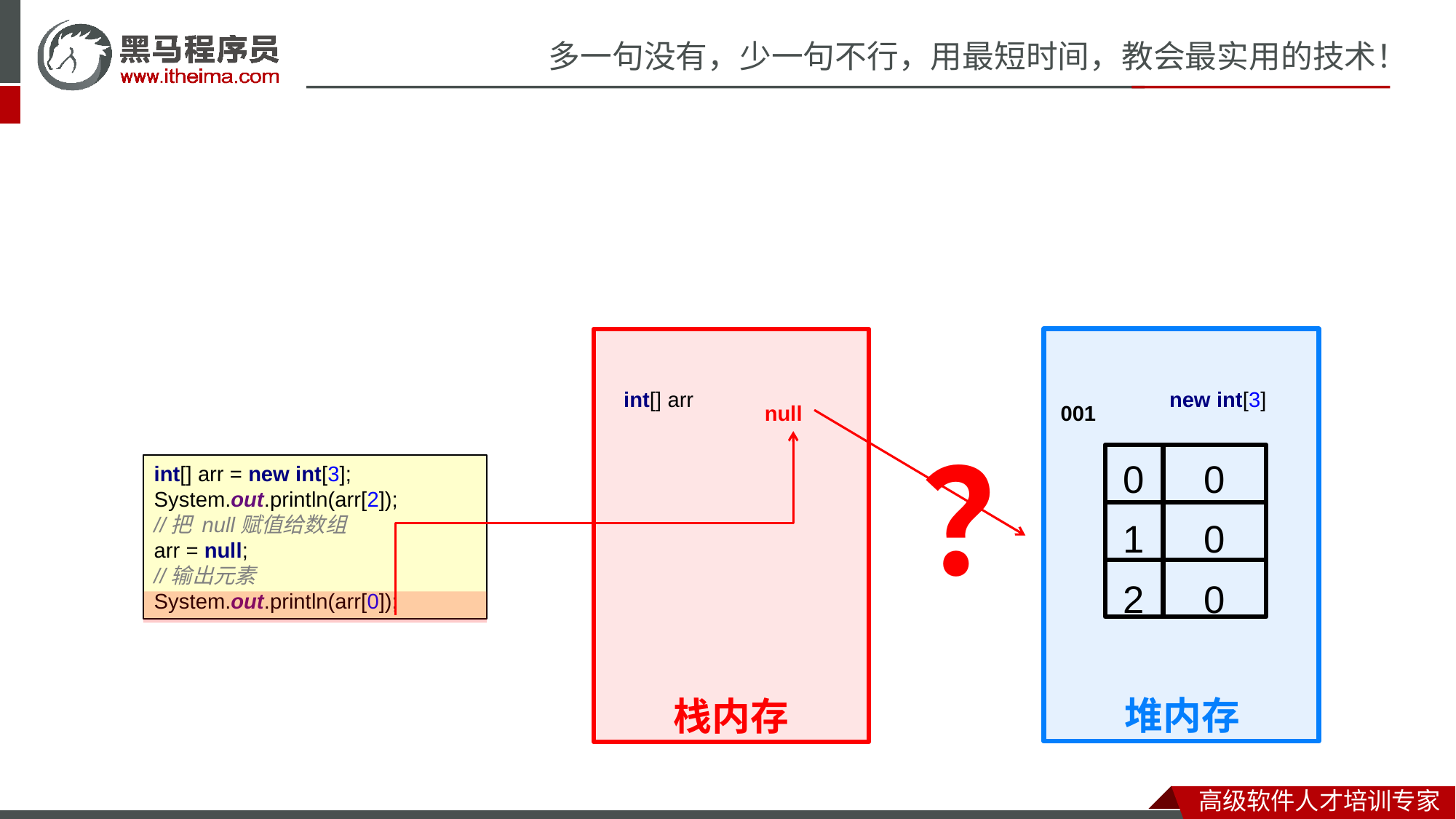

？

int[] arr   					new int[3]

null
001
0
1
2
0
0
0
int[] arr = new int[3];
System.out.println(arr[2]);
//把 null赋值给数组
arr = null;
//输出元素           System.out.println(arr[0]);

堆内存
栈内存